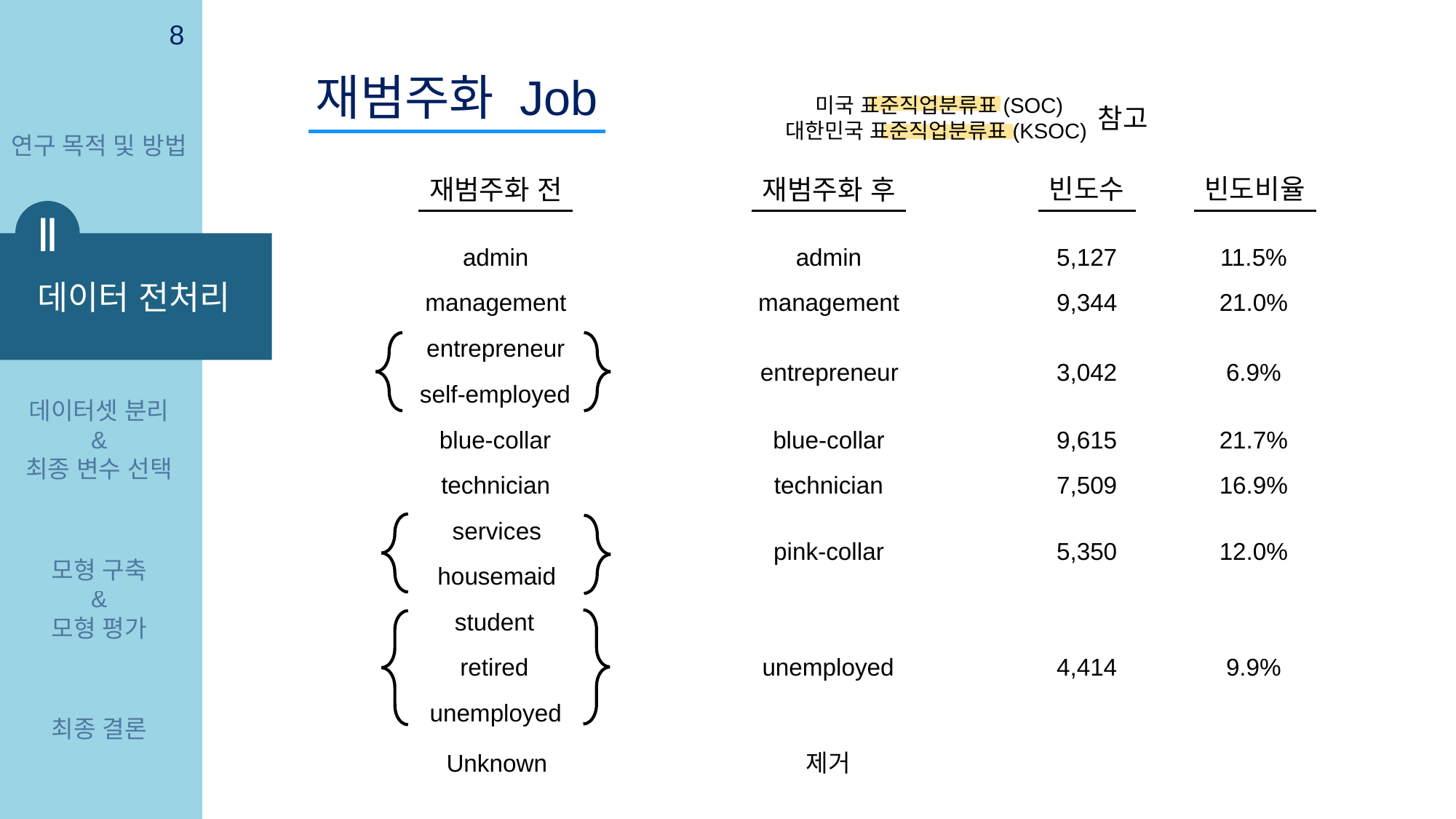

8
재범주화 Job
미국 표준직업분류표(SOC)
대한민국 표준직업분류표(KSOC)

참고

연구 목적 및 방법
빈도수
빈도비율
재범주화 전
재범주화 후
Ⅱ
데이터 전처리
admin
admin
5,127
11.5%
9,344
21.0%
management
management
entrepreneur

entrepreneur
3,042
6.9%
self-employed
데이터셋 분리
&
최종 변수 선택
blue-collar
blue-collar
9,615
21.7%
technician
technician
7,509
16.9%
services

pink-collar
5,350
12.0%
모형 구축
&
모형 평가
housemaid
student

retired
unemployed
4,414
9.9%
unemployed
최종 결론
Unknown
제거